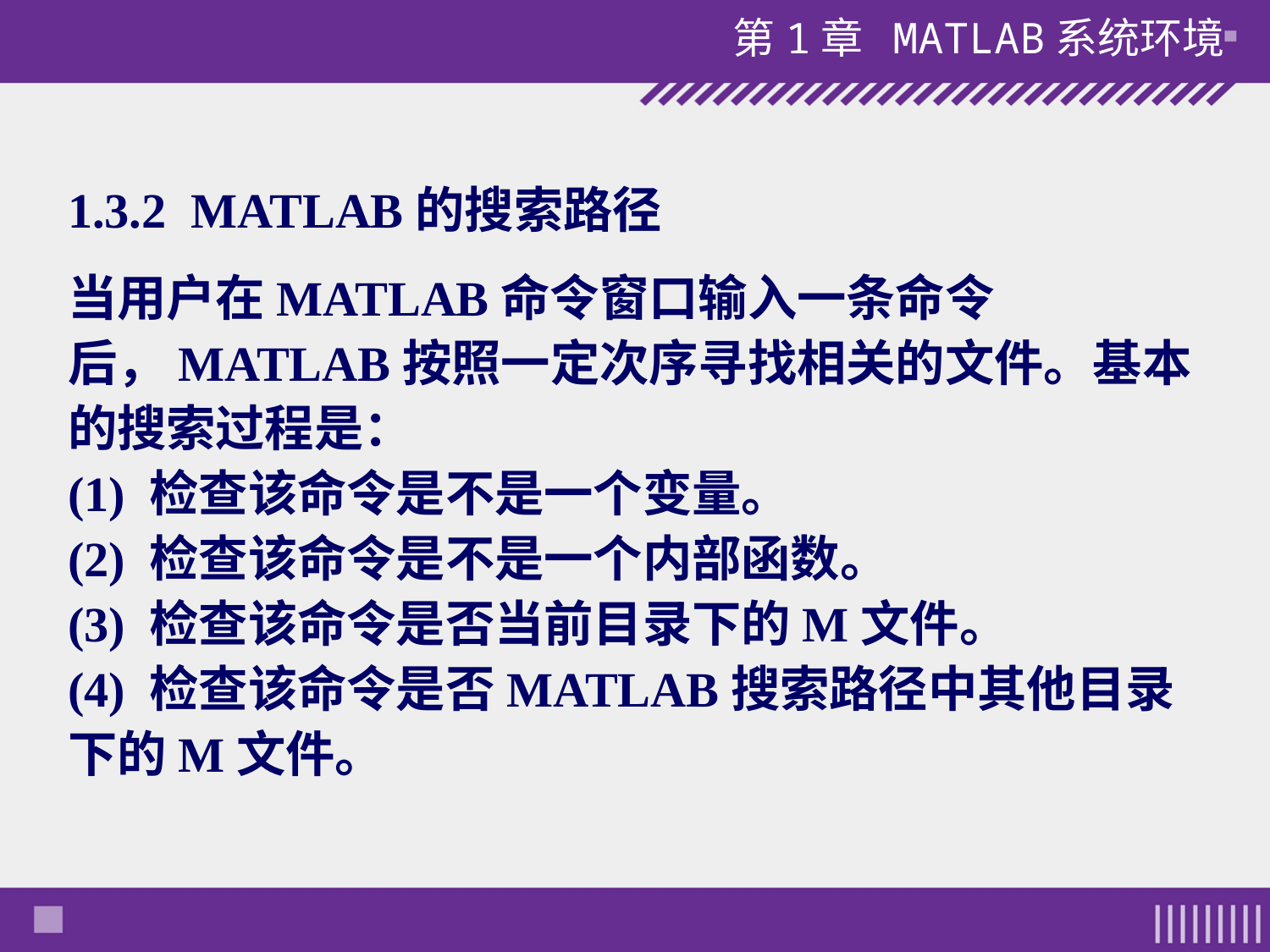

1.3.2  MATLAB的搜索路径
当用户在MATLAB命令窗口输入一条命令后，MATLAB按照一定次序寻找相关的文件。基本的搜索过程是：
(1) 检查该命令是不是一个变量。
(2) 检查该命令是不是一个内部函数。
(3) 检查该命令是否当前目录下的M文件。
(4) 检查该命令是否MATLAB搜索路径中其他目录下的M文件。